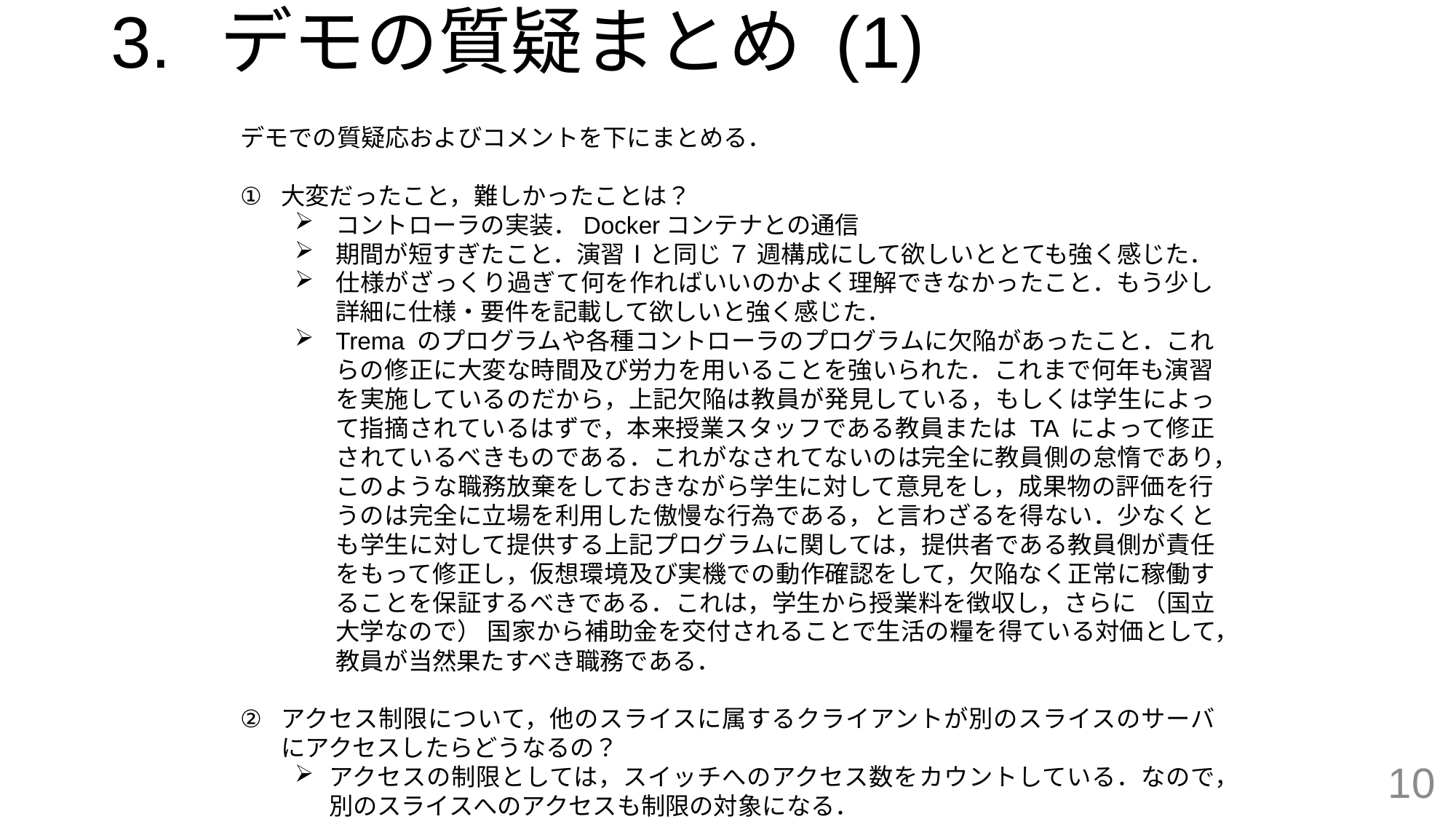

デモの質疑まとめ (1)

デモでの質疑応およびコメントを下にまとめる．

大変だったこと，難しかったことは？
コントローラの実装．Dockerコンテナとの通信
期間が短すぎたこと．演習Ⅰと同じ ７ 週構成にして欲しいととても強く感じた．
仕様がざっくり過ぎて何を作ればいいのかよく理解できなかったこと．もう少し詳細に仕様・要件を記載して欲しいと強く感じた．
Trema のプログラムや各種コントローラのプログラムに欠陥があったこと．これらの修正に大変な時間及び労力を用いることを強いられた．これまで何年も演習を実施しているのだから，上記欠陥は教員が発見している，もしくは学生によって指摘されているはずで，本来授業スタッフである教員または TA によって修正されているべきものである．これがなされてないのは完全に教員側の怠惰であり，このような職務放棄をしておきながら学生に対して意見をし，成果物の評価を行うのは完全に立場を利用した傲慢な行為である，と言わざるを得ない．少なくとも学生に対して提供する上記プログラムに関しては，提供者である教員側が責任をもって修正し，仮想環境及び実機での動作確認をして，欠陥なく正常に稼働することを保証するべきである．これは，学生から授業料を徴収し，さらに （国立大学なので） 国家から補助金を交付されることで生活の糧を得ている対価として，教員が当然果たすべき職務である．

アクセス制限について，他のスライスに属するクライアントが別のスライスのサーバにアクセスしたらどうなるの？
アクセスの制限としては，スイッチへのアクセス数をカウントしている．なので，別のスライスへのアクセスも制限の対象になる．
10